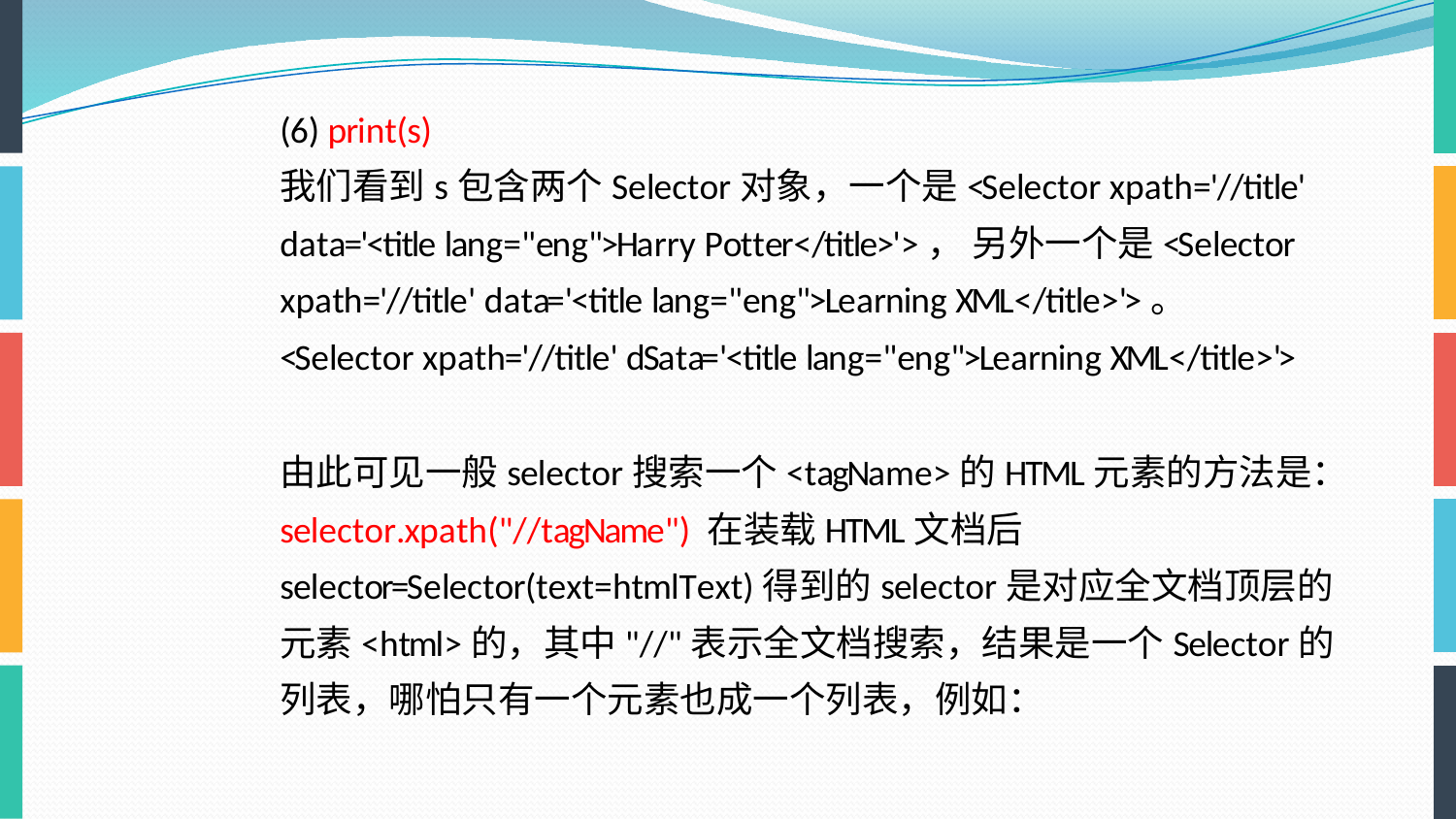

(6) print(s)
我们看到s包含两个Selector对象，一个是<Selector xpath='//title' data='<title lang="eng">Harry Potter</title>'>， 另外一个是<Selector xpath='//title' data='<title lang="eng">Learning XML</title>'>。
<Selector xpath='//title' dSata='<title lang="eng">Learning XML</title>'>

由此可见一般selector搜索一个<tagName>的HTML元素的方法是： selector.xpath("//tagName") 在装载HTML文档后selector=Selector(text=htmlText)得到的selector是对应全文档顶层的元素<html>的，其中"//"表示全文档搜索，结果是一个Selector的列表，哪怕只有一个元素也成一个列表，例如：